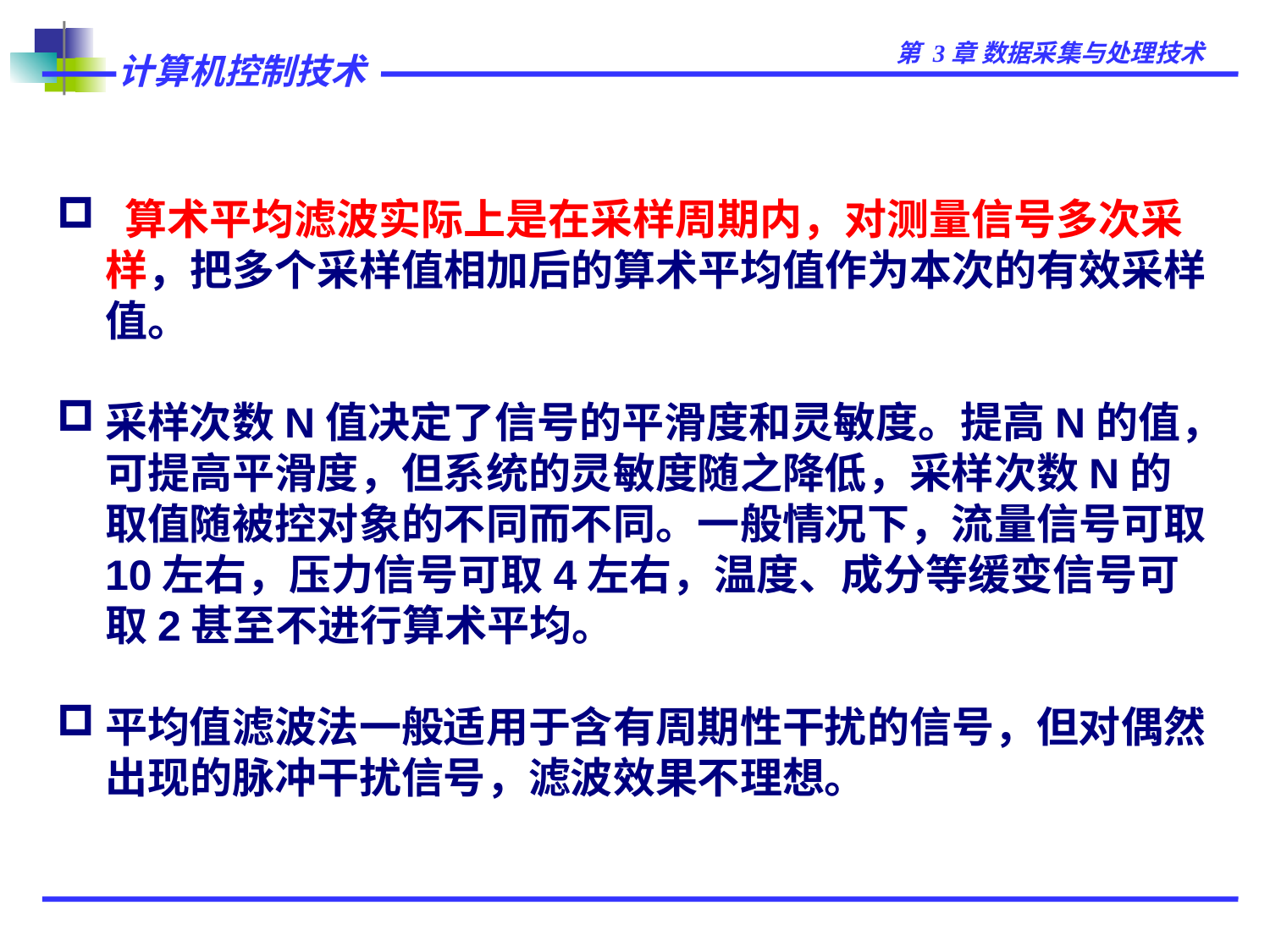

算术平均滤波实际上是在采样周期内，对测量信号多次采样，把多个采样值相加后的算术平均值作为本次的有效采样值。

采样次数N值决定了信号的平滑度和灵敏度。提高N的值，可提高平滑度，但系统的灵敏度随之降低，采样次数N的取值随被控对象的不同而不同。一般情况下，流量信号可取10左右，压力信号可取4左右，温度、成分等缓变信号可取2甚至不进行算术平均。

平均值滤波法一般适用于含有周期性干扰的信号，但对偶然出现的脉冲干扰信号，滤波效果不理想。